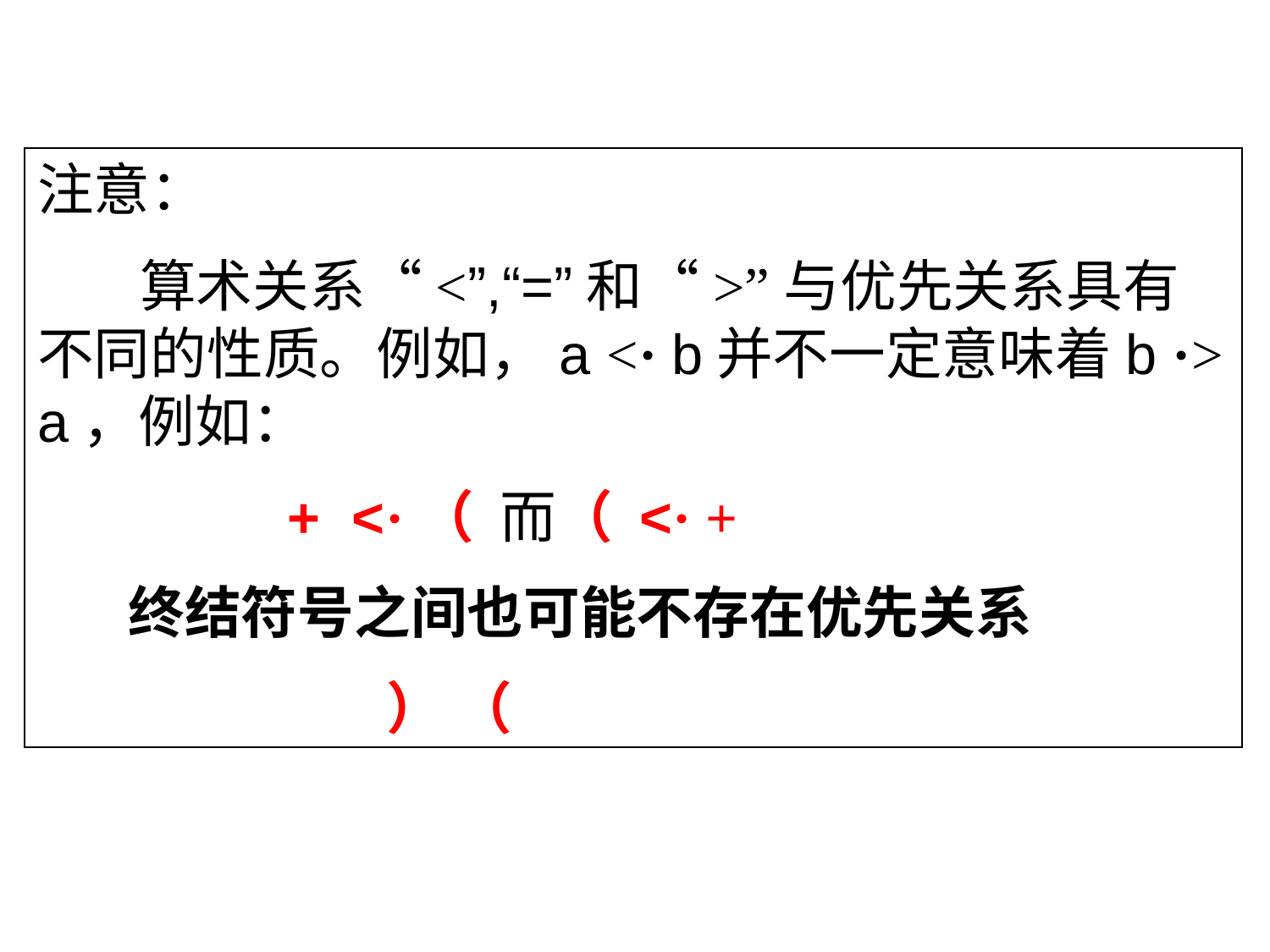

注意：
       算术关系“<”,“=”和“>”与优先关系具有不同的性质。例如，a <· b并不一定意味着b ·> a，例如：
                +  <·（  而（ <· +
      终结符号之间也可能不存在优先关系
                          ） （